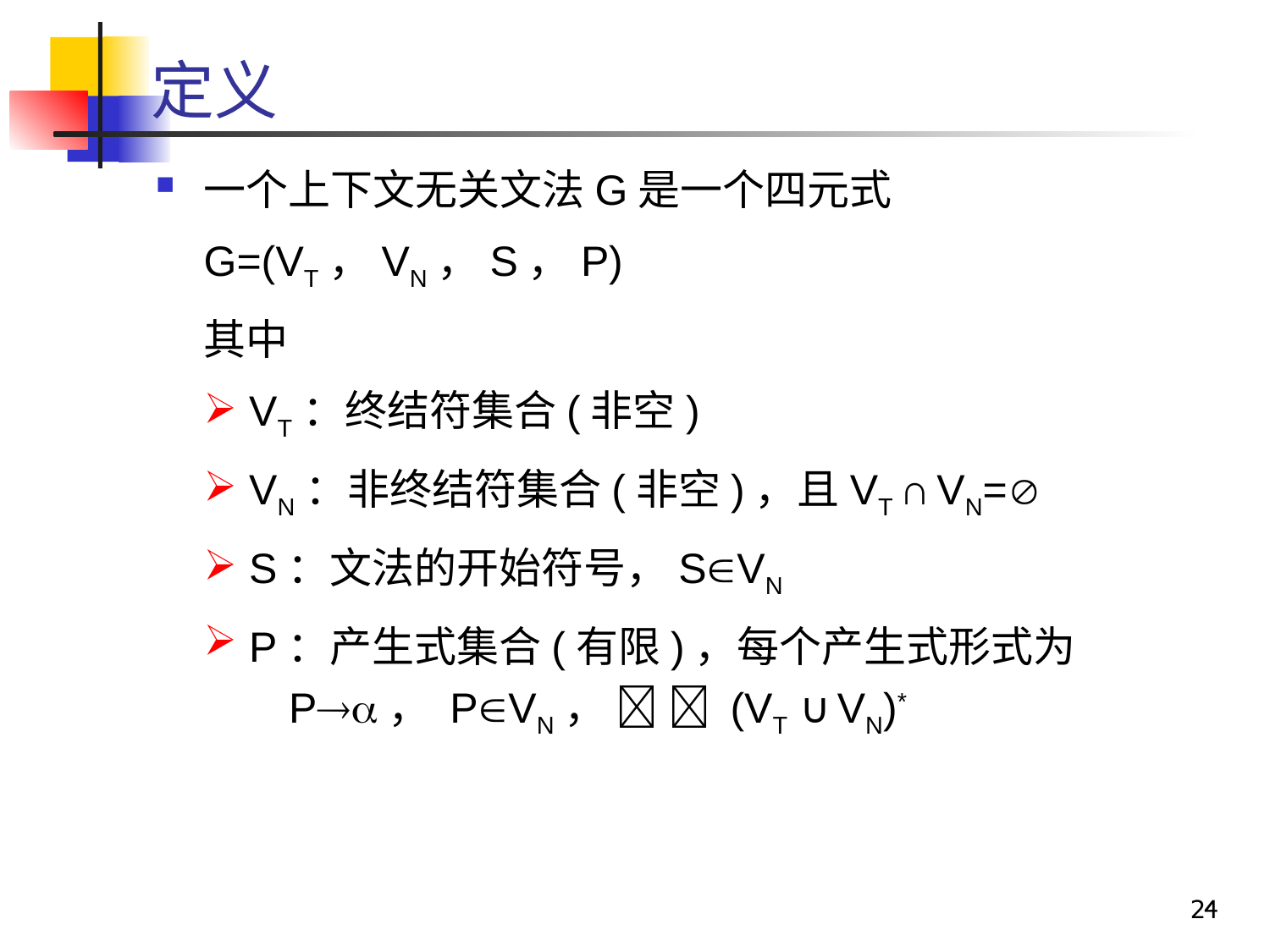

# 定义
一个上下文无关文法G是一个四元式
	G=(VT，VN，S，P)
	其中
 VT：终结符集合(非空)
 VN：非终结符集合(非空)，且VT ∩ VN=∅
 S：文法的开始符号，S∈VN
 P：产生式集合(有限)，每个产生式形式为
P→α， P∈VN， α ∈ (VT ∪ VN)*

24